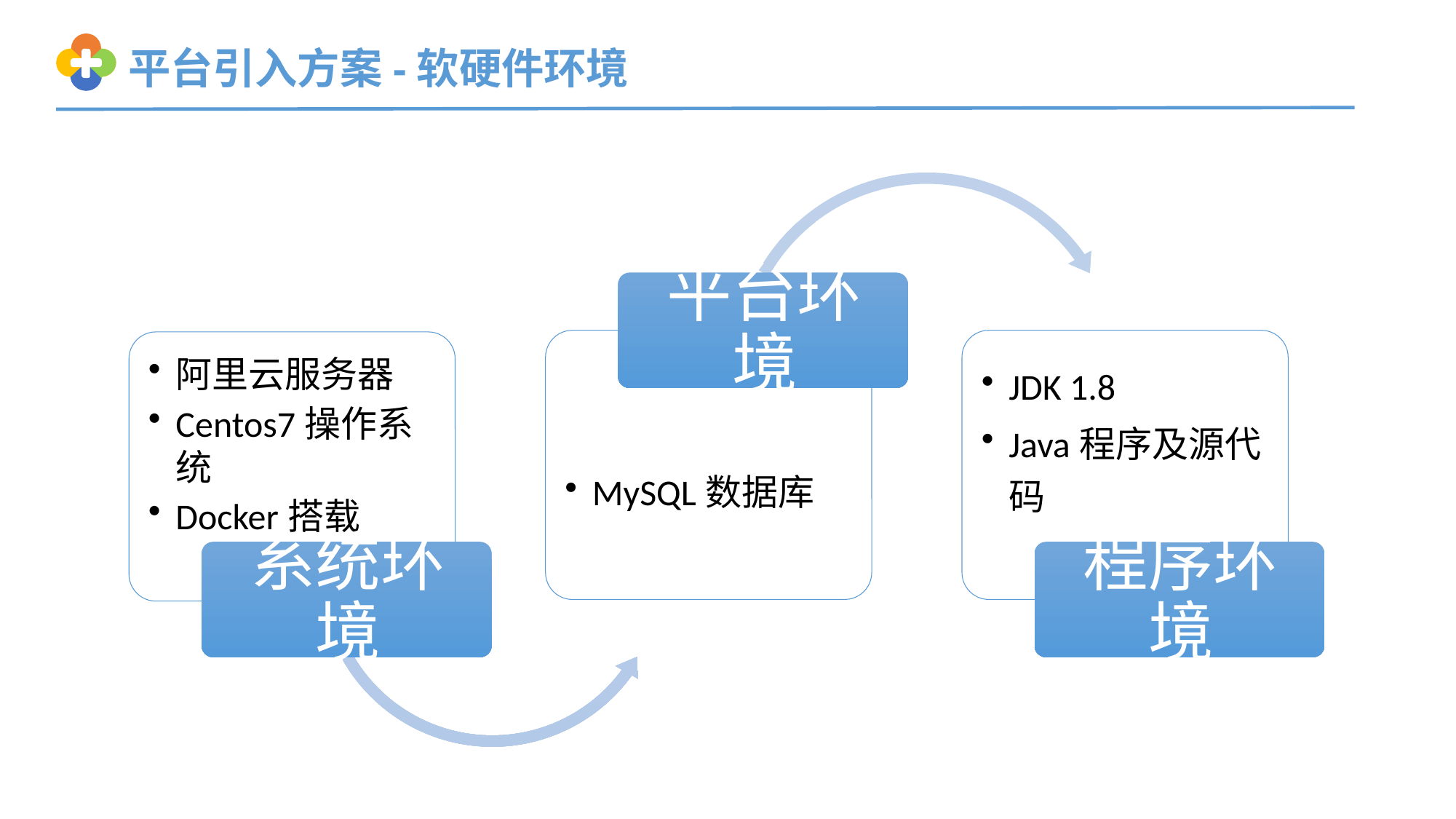

平台引入方案-软硬件环境
阿里云服务器
Centos7操作系统
Docker搭载
系统环境
MySQL数据库
平台环境
JDK 1.8
Java程序及源代码
程序环境